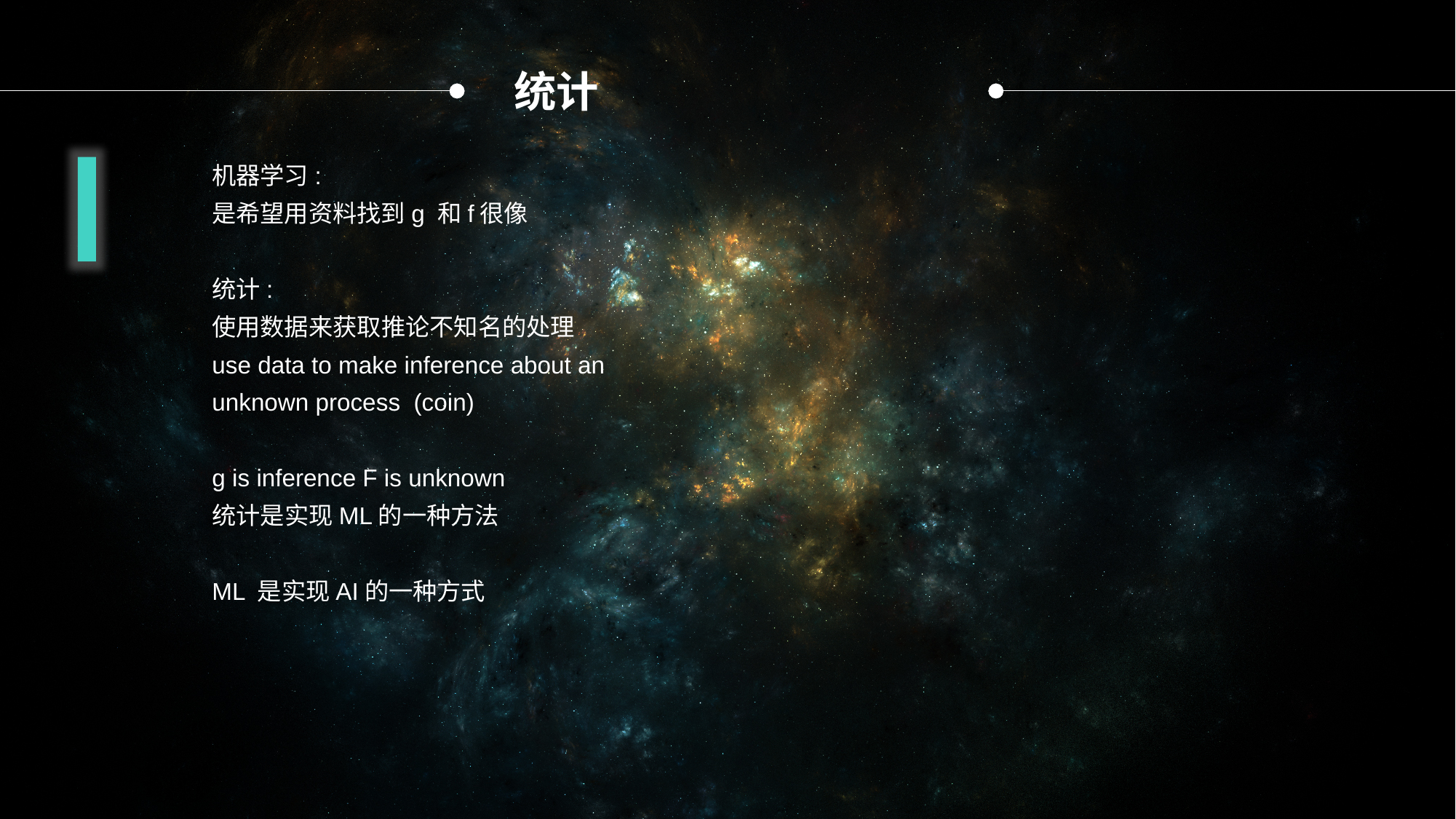

统计
机器学习:
是希望用资料找到g 和f很像

统计:
使用数据来获取推论不知名的处理
use data to make inference about an
unknown process  (coin)

g is inference F is unknown
统计是实现ML的一种方法

ML 是实现AI的一种方式